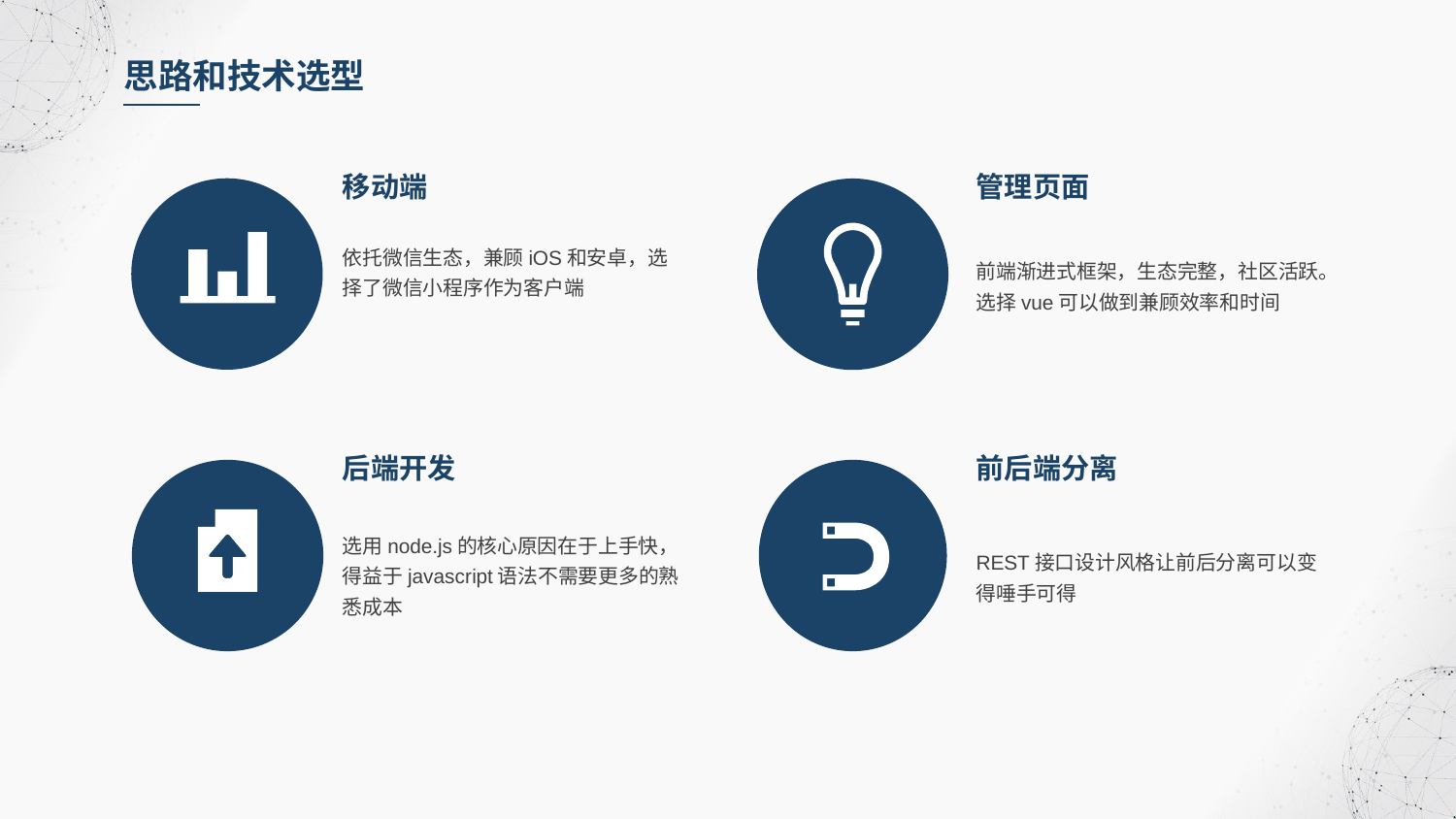

思路和技术选型
移动端
管理页面

依托微信生态，兼顾iOS和安卓，选择了微信小程序作为客户端
前端渐进式框架，生态完整，社区活跃。选择vue可以做到兼顾效率和时间
后端开发
前后端分离

选用node.js的核心原因在于上手快，得益于javascript语法不需要更多的熟悉成本
REST接口设计风格让前后分离可以变得唾手可得